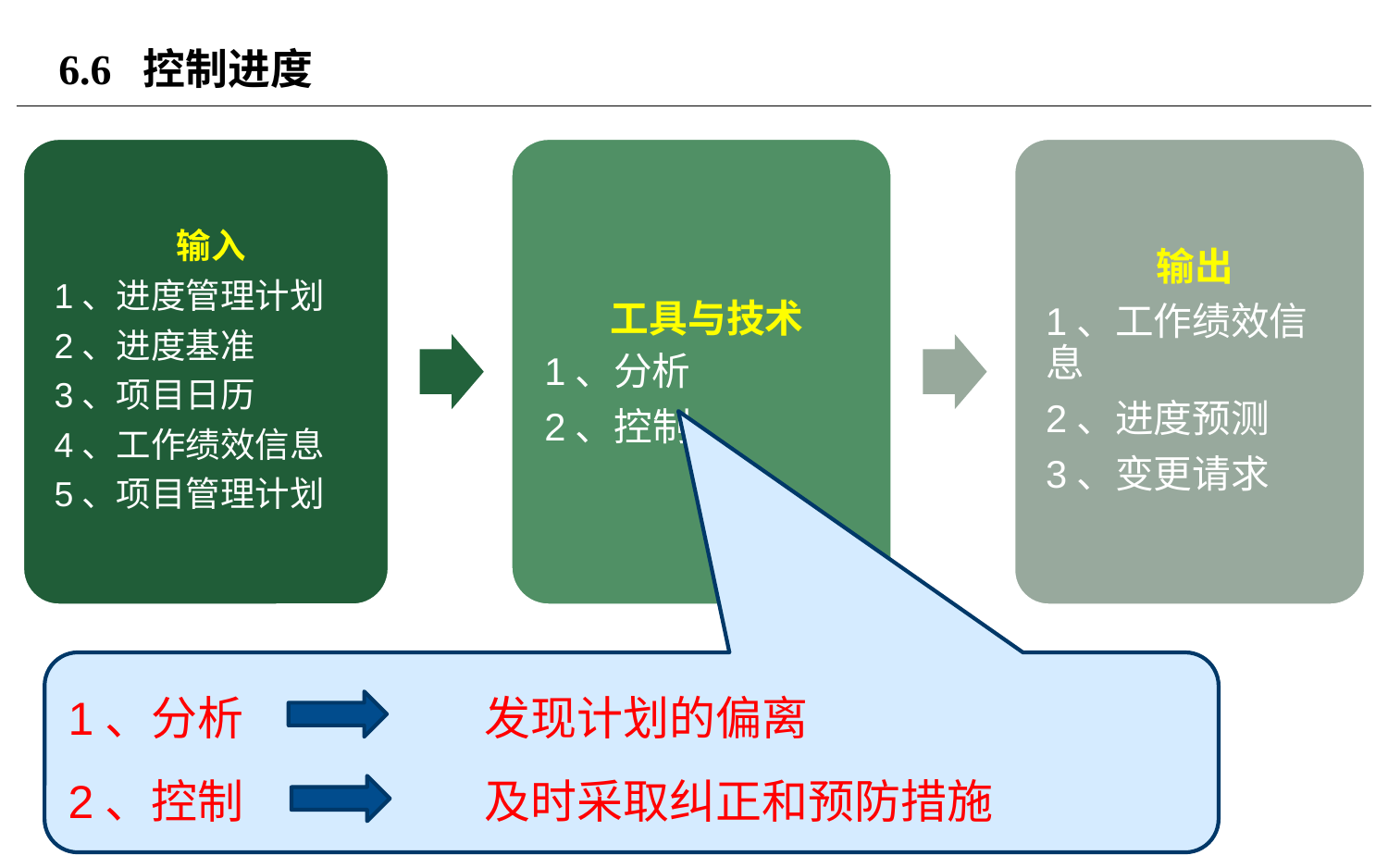

# 6.6  控制进度
输入
1、进度管理计划
2、进度基准
3、项目日历
4、工作绩效信息
5、项目管理计划

工具与技术
1、分析
2、控制

输出
1、工作绩效信息
2、进度预测
3、变更请求

1、分析		发现计划的偏离
2、控制		及时采取纠正和预防措施